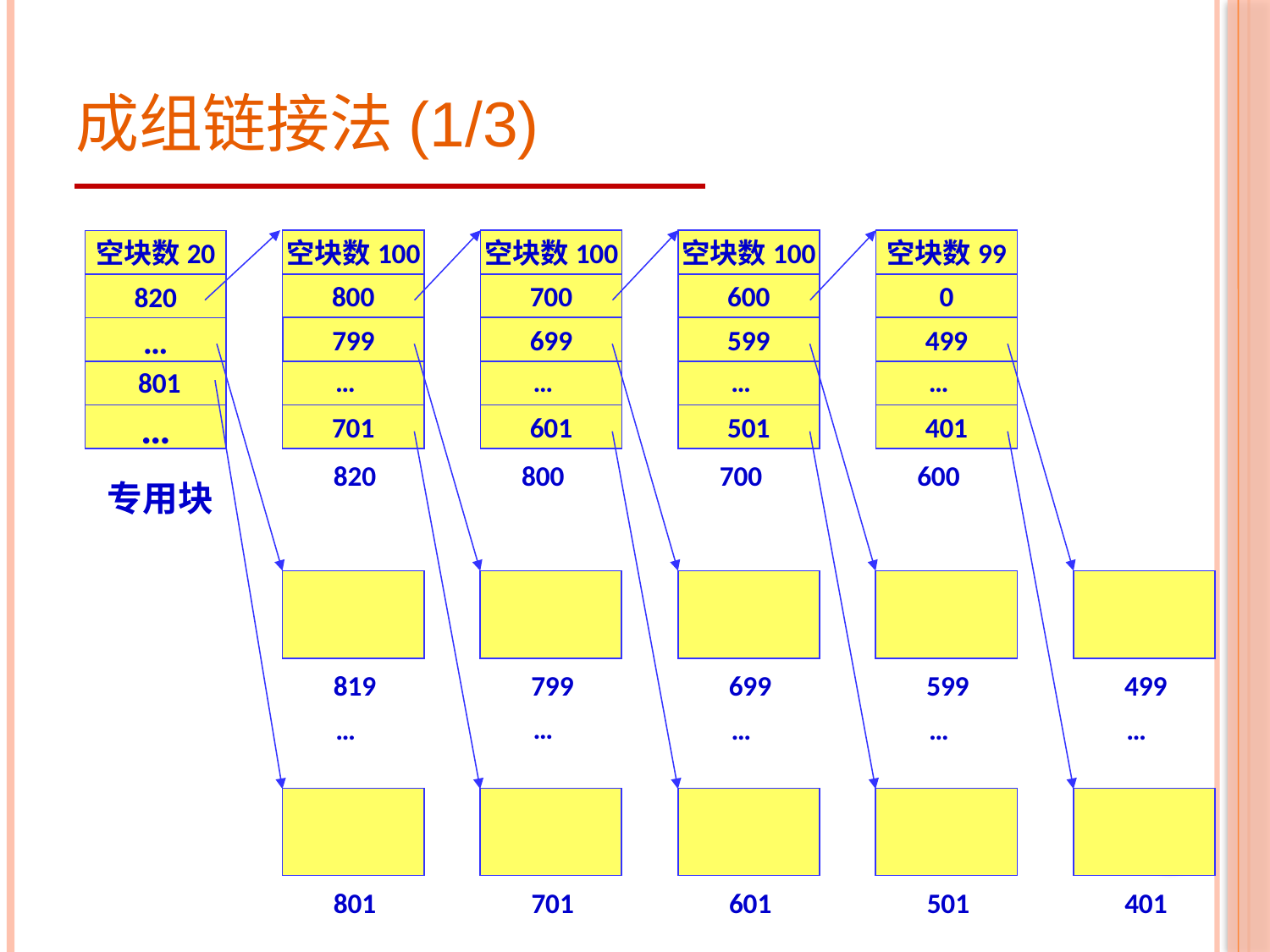

# 成组链接法(1/3)

空块数100

空块数100

空块数100

空块数99
空块数20
800
700
600
0
820
…
799
699
599
499

…
…
…
…
801

701
601
501
401
…

820
800
700
600
专用块

819
799
699
599
499
…
…
…
…
…

801
701
601
501
401